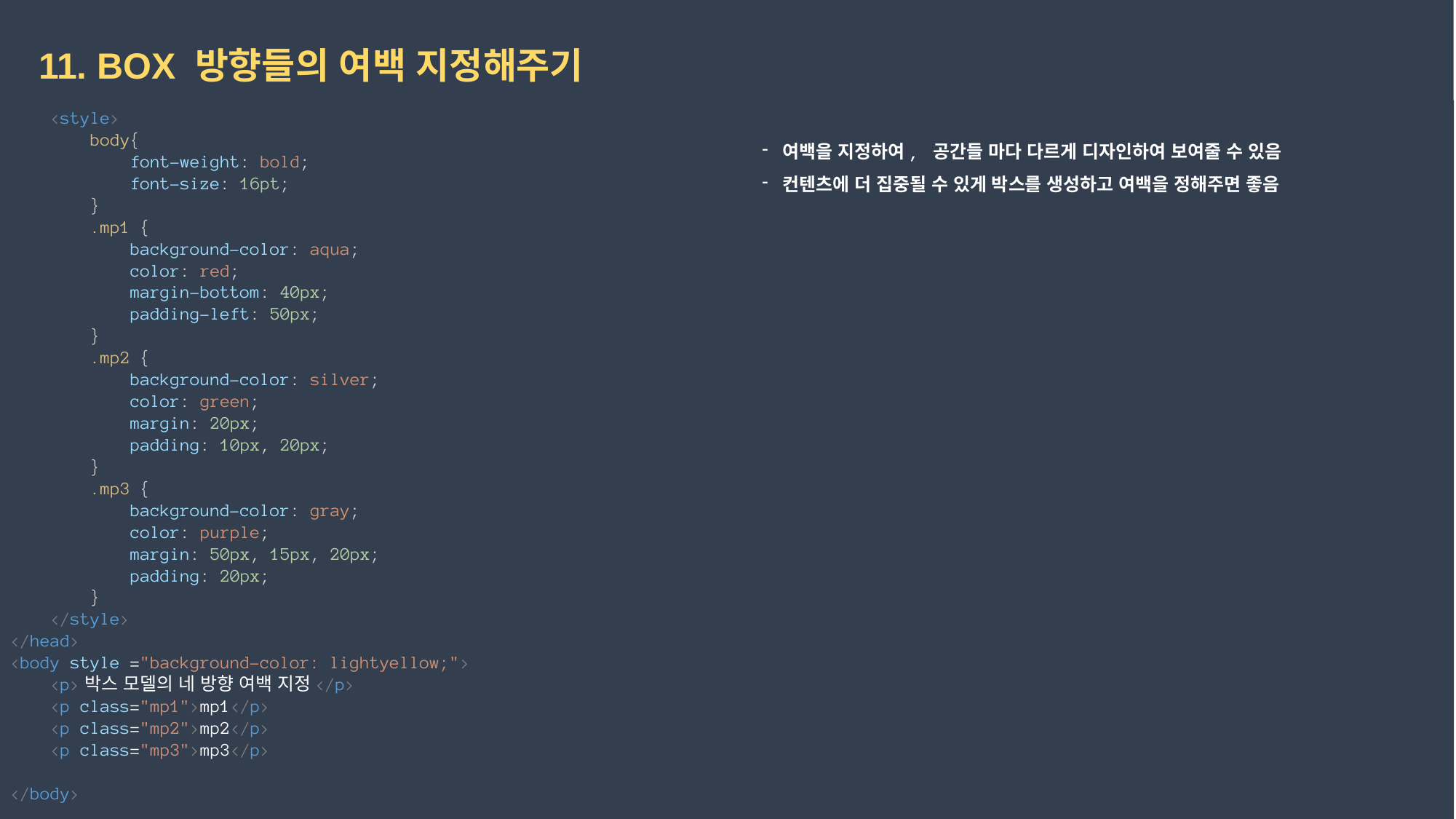

11. BOX 방향들의 여백 지정해주기
    <style>
        body{
            font-weight: bold;
            font-size: 16pt;
        }
        .mp1 {
            background-color: aqua;
            color: red;
            margin-bottom: 40px;
            padding-left: 50px;
        }
        .mp2 {
            background-color: silver;
            color: green;
            margin: 20px;
            padding: 10px, 20px;
        }
        .mp3 {
            background-color: gray;
            color: purple;
            margin: 50px, 15px, 20px;
            padding: 20px;
        }
    </style>
</head>
<body style ="background-color: lightyellow;">
    <p>박스 모델의 네 방향 여백 지정</p>
    <p class="mp1">mp1</p>
    <p class="mp2">mp2</p>
    <p class="mp3">mp3</p>

</body>
여백을 지정하여, 공간들 마다 다르게 디자인하여 보여줄 수 있음
컨텐츠에 더 집중될 수 있게 박스를 생성하고 여백을 정해주면 좋음
2023-02-15
권민지